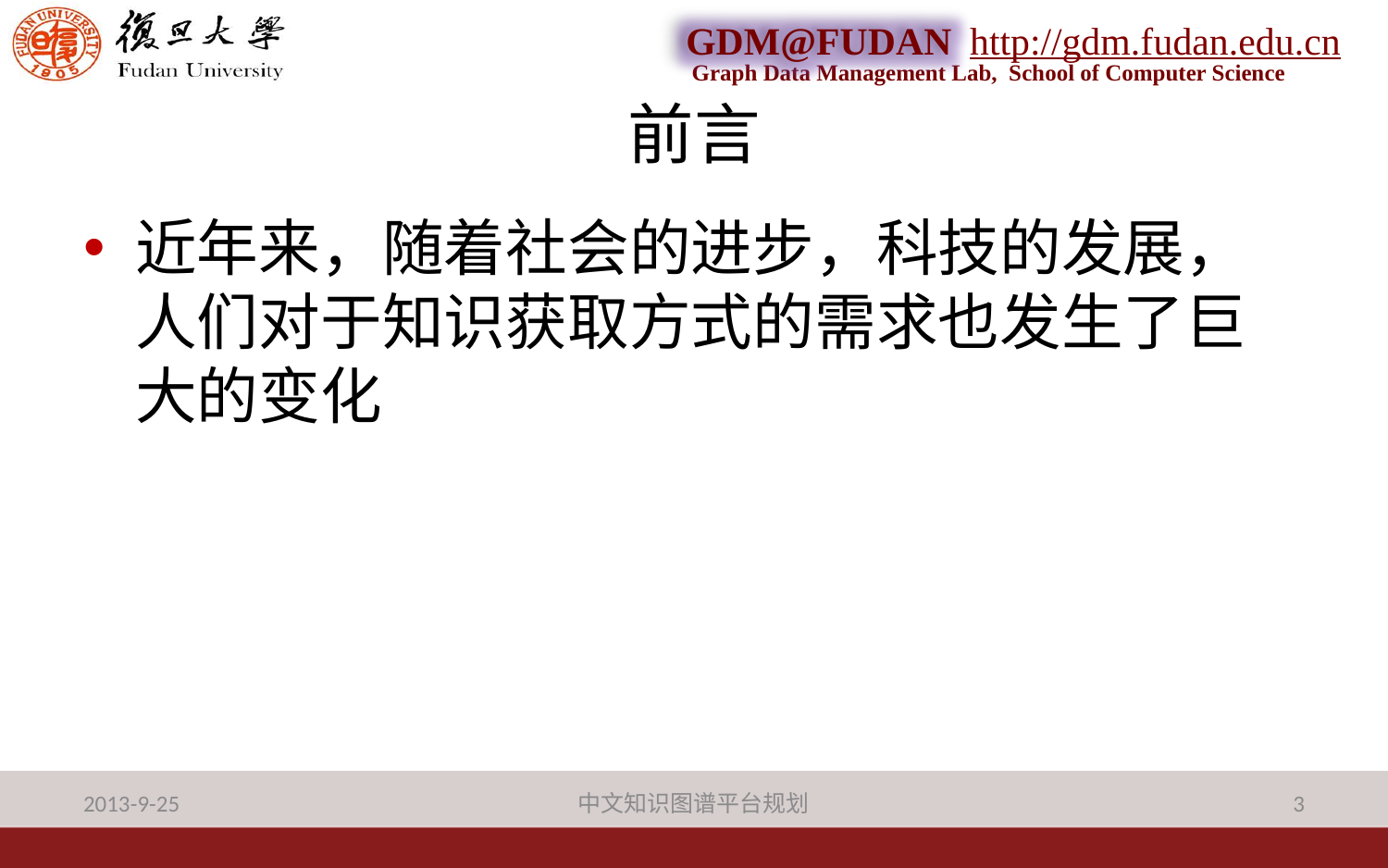

# 前言
近年来，随着社会的进步，科技的发展，人们对于知识获取方式的需求也发生了巨大的变化

2013-9-25
中文知识图谱平台规划
3